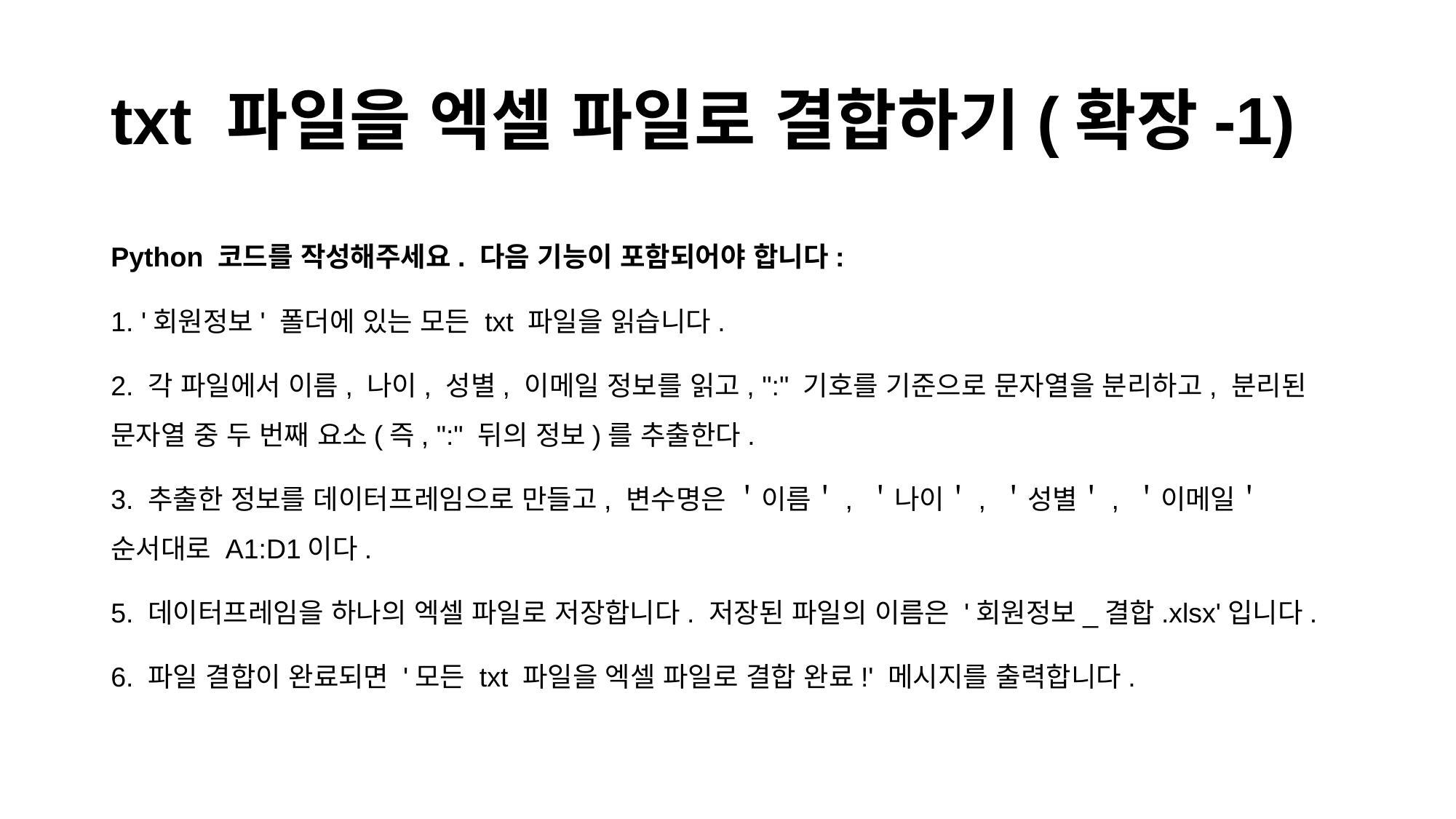

# txt 파일을 엑셀 파일로 결합하기(확장-1)
Python 코드를 작성해주세요. 다음 기능이 포함되어야 합니다:
1. '회원정보' 폴더에 있는 모든 txt 파일을 읽습니다.
2. 각 파일에서 이름, 나이, 성별, 이메일 정보를 읽고, ":" 기호를 기준으로 문자열을 분리하고, 분리된 문자열 중 두 번째 요소(즉, ":" 뒤의 정보)를 추출한다.
3. 추출한 정보를 데이터프레임으로 만들고, 변수명은 ＇이름＇, ＇나이＇, ＇성별＇, ＇이메일＇ 순서대로 A1:D1이다.
5. 데이터프레임을 하나의 엑셀 파일로 저장합니다. 저장된 파일의 이름은 '회원정보_결합.xlsx'입니다.
6. 파일 결합이 완료되면 '모든 txt 파일을 엑셀 파일로 결합 완료!' 메시지를 출력합니다.